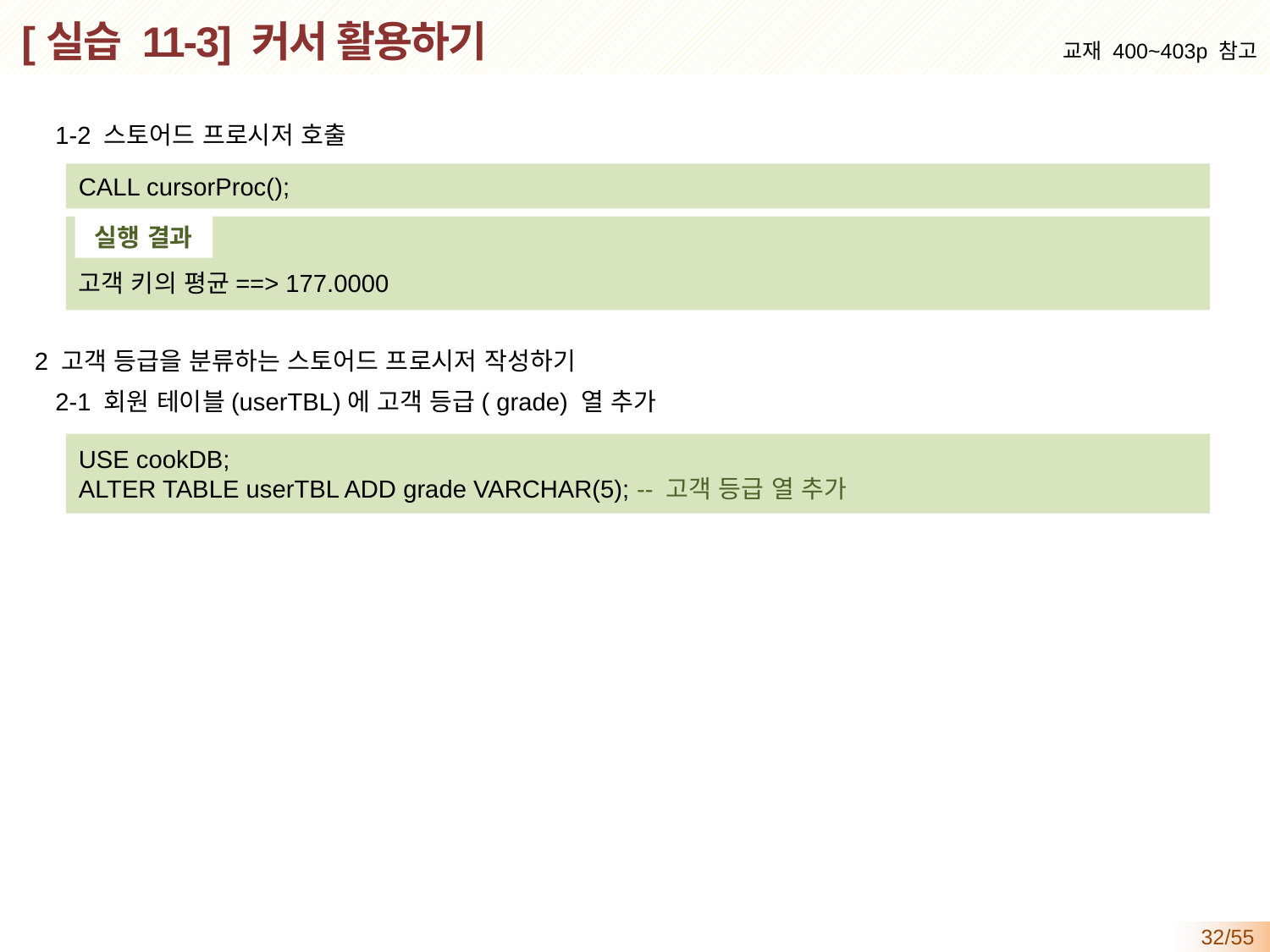

# [실습 11-3] 커서 활용하기
교재 400~403p 참고
   1-2 스토어드 프로시저 호출

2 고객 등급을 분류하는 스토어드 프로시저 작성하기
   2-1 회원 테이블(userTBL)에 고객 등급( grade) 열 추가

CALL cursorProc();
실행 결과

고객 키의 평균==> 177.0000
USE cookDB;
ALTER TABLE userTBL ADD grade VARCHAR(5); -- 고객 등급 열 추가